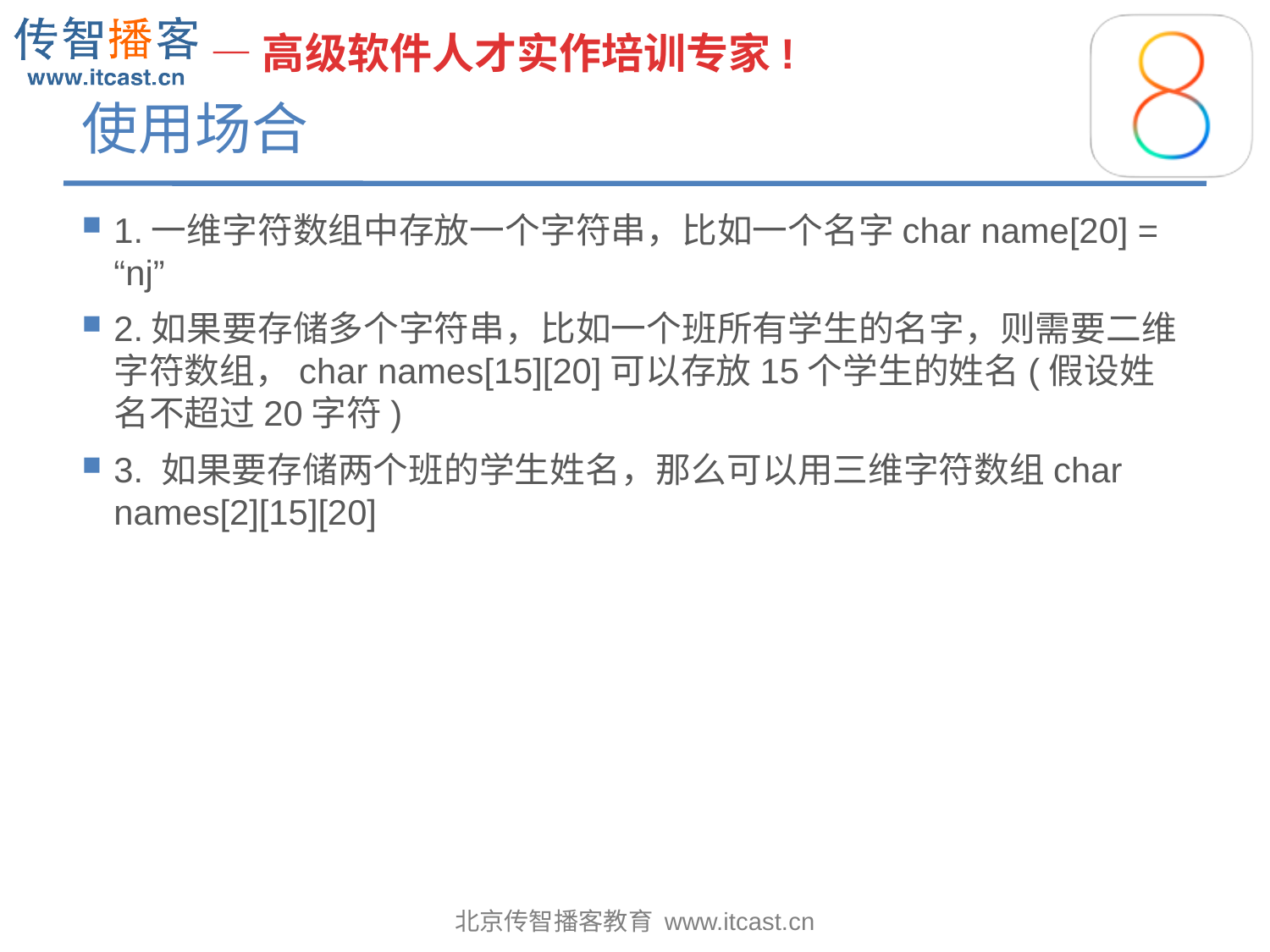

# 使用场合
1.一维字符数组中存放一个字符串，比如一个名字char name[20] = “nj”
2.如果要存储多个字符串，比如一个班所有学生的名字，则需要二维字符数组，char names[15][20]可以存放15个学生的姓名(假设姓名不超过20字符)
3. 如果要存储两个班的学生姓名，那么可以用三维字符数组char names[2][15][20]